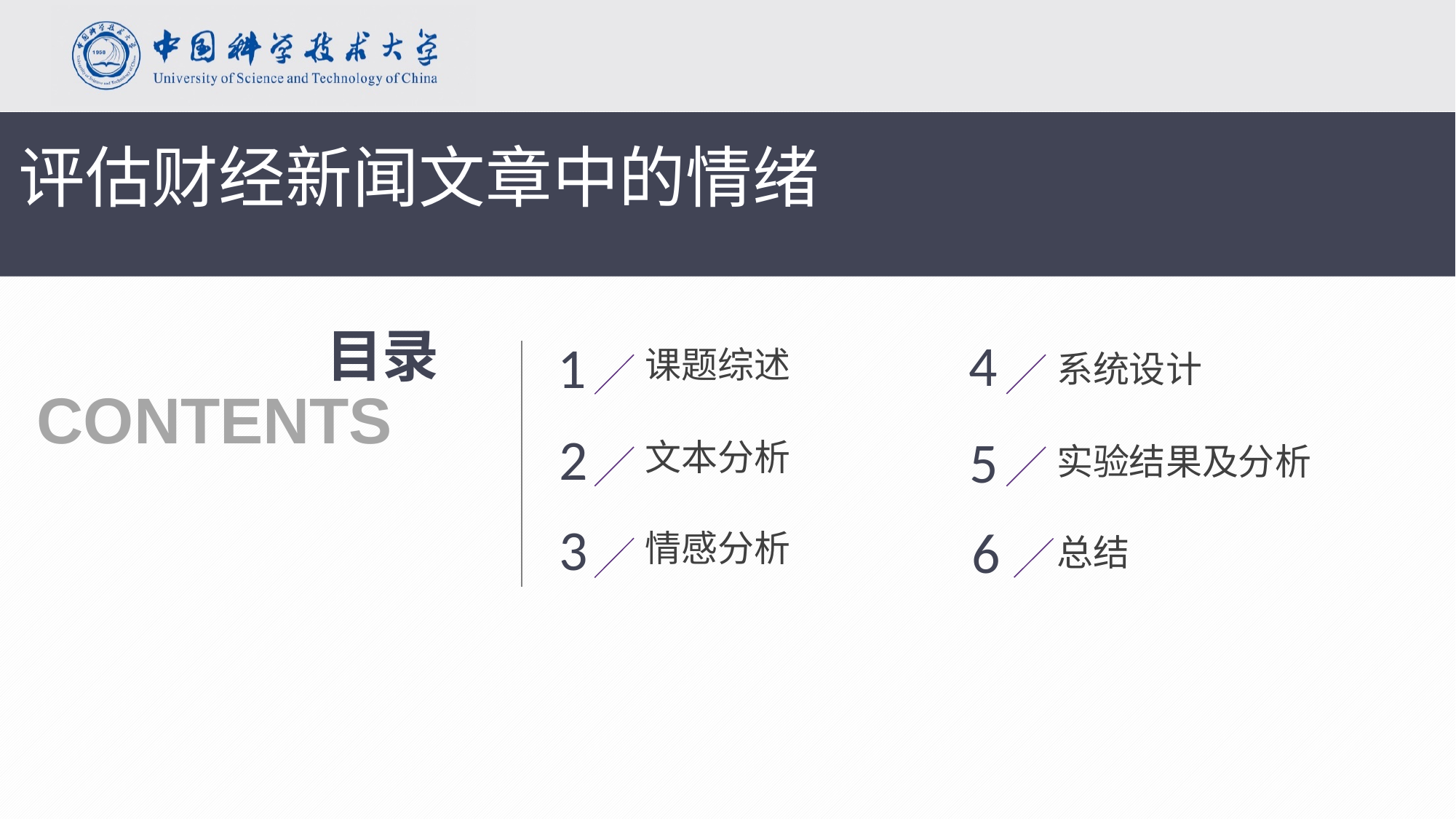

评估财经新闻文章中的情绪
目录
4
1
课题综述
系统设计
CONTENTS
2
5
文本分析
实验结果及分析
3
6
情感分析
总结